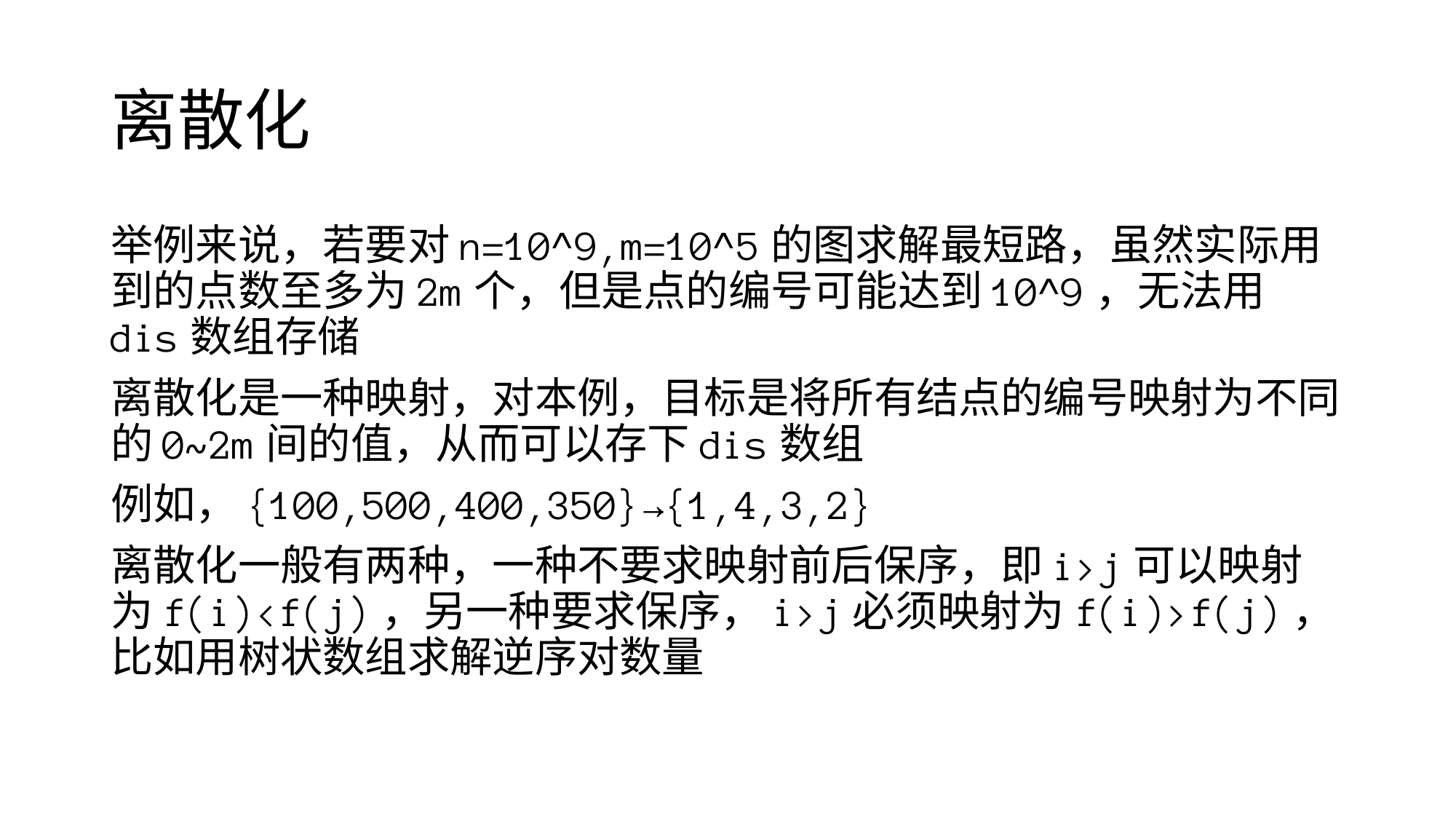

# 离散化
举例来说，若要对n=10^9,m=10^5的图求解最短路，虽然实际用到的点数至多为2m个，但是点的编号可能达到10^9，无法用dis数组存储
离散化是一种映射，对本例，目标是将所有结点的编号映射为不同的0~2m间的值，从而可以存下dis数组
例如，{100,500,400,350}→{1,4,3,2}
离散化一般有两种，一种不要求映射前后保序，即i>j可以映射为f(i)<f(j)，另一种要求保序，i>j必须映射为f(i)>f(j)，比如用树状数组求解逆序对数量